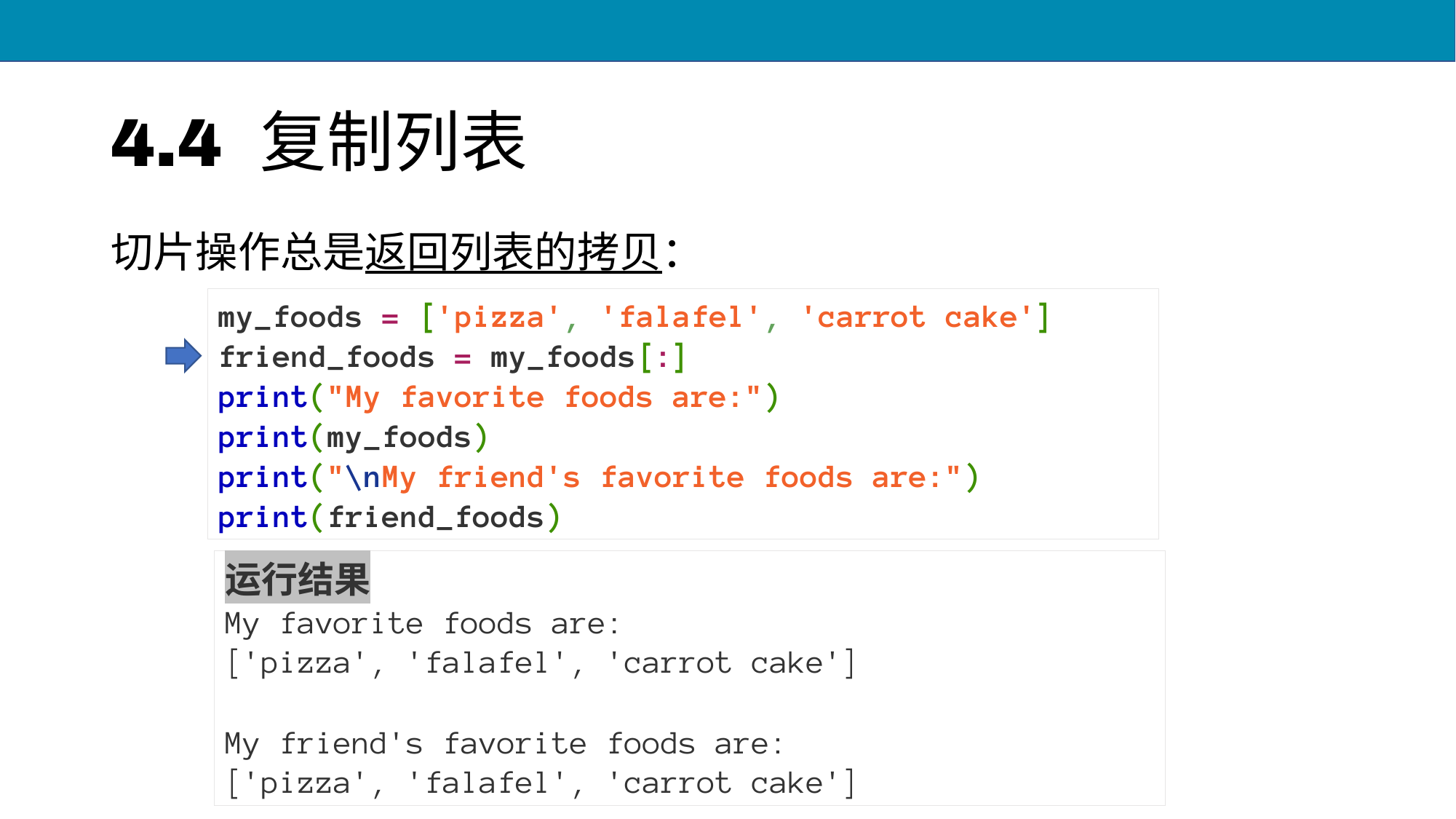

# 4.4 复制列表
切片操作总是返回列表的拷贝：

my_foods = ['pizza', 'falafel', 'carrot cake']
friend_foods = my_foods[:]
print("My favorite foods are:")
print(my_foods)
print("\nMy friend's favorite foods are:")
print(friend_foods)

运行结果
My favorite foods are:
['pizza', 'falafel', 'carrot cake']

My friend's favorite foods are:
['pizza', 'falafel', 'carrot cake']